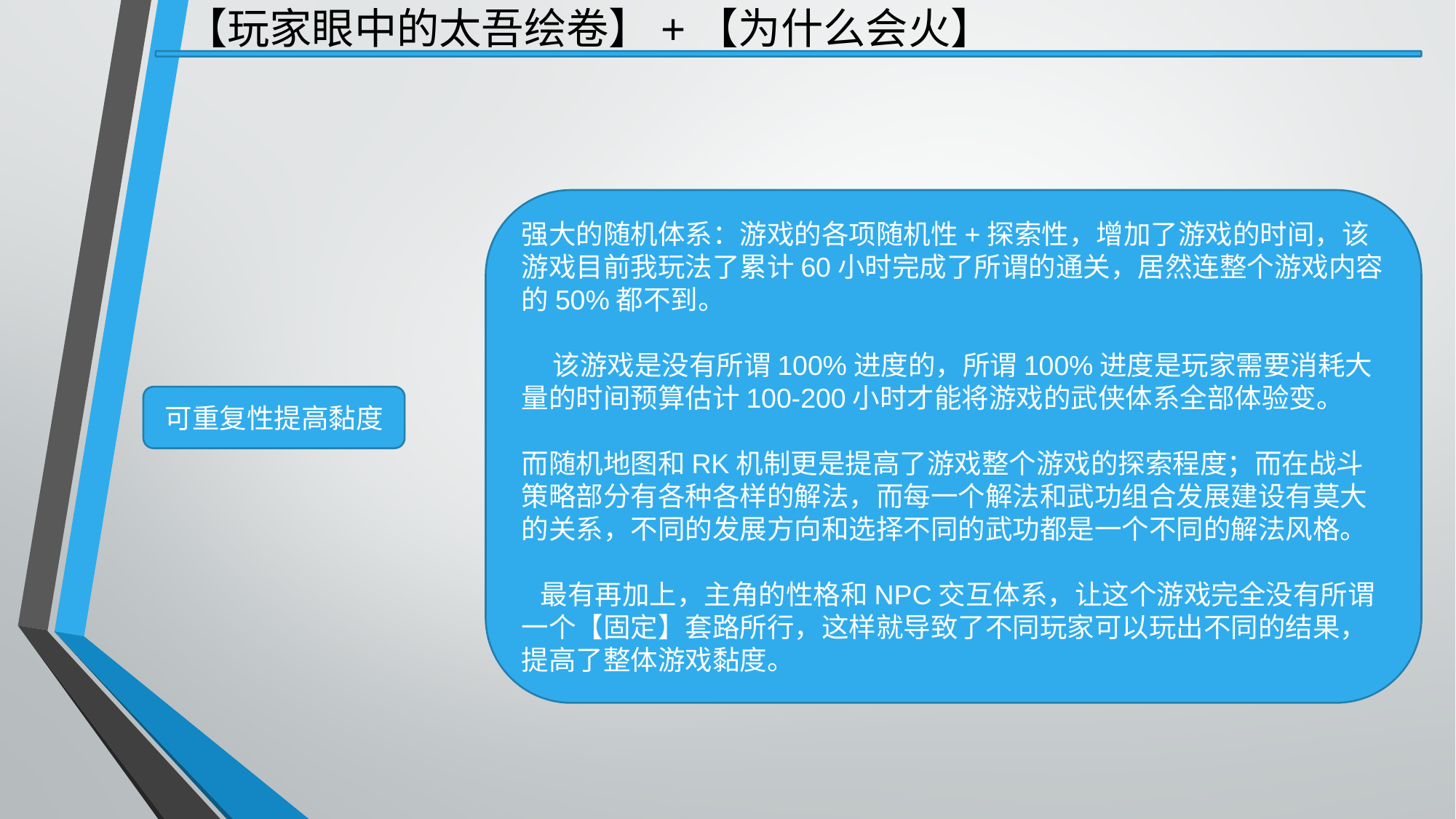

【玩家眼中的太吾绘卷】+【为什么会火】

强大的随机体系：游戏的各项随机性+探索性，增加了游戏的时间，该游戏目前我玩法了累计60小时完成了所谓的通关，居然连整个游戏内容的50%都不到。

    该游戏是没有所谓100%进度的，所谓100%进度是玩家需要消耗大量的时间预算估计100-200小时才能将游戏的武侠体系全部体验变。

而随机地图和RK机制更是提高了游戏整个游戏的探索程度；而在战斗策略部分有各种各样的解法，而每一个解法和武功组合发展建设有莫大的关系，不同的发展方向和选择不同的武功都是一个不同的解法风格。

  最有再加上，主角的性格和NPC交互体系，让这个游戏完全没有所谓一个【固定】套路所行，这样就导致了不同玩家可以玩出不同的结果，提高了整体游戏黏度。
可重复性提高黏度